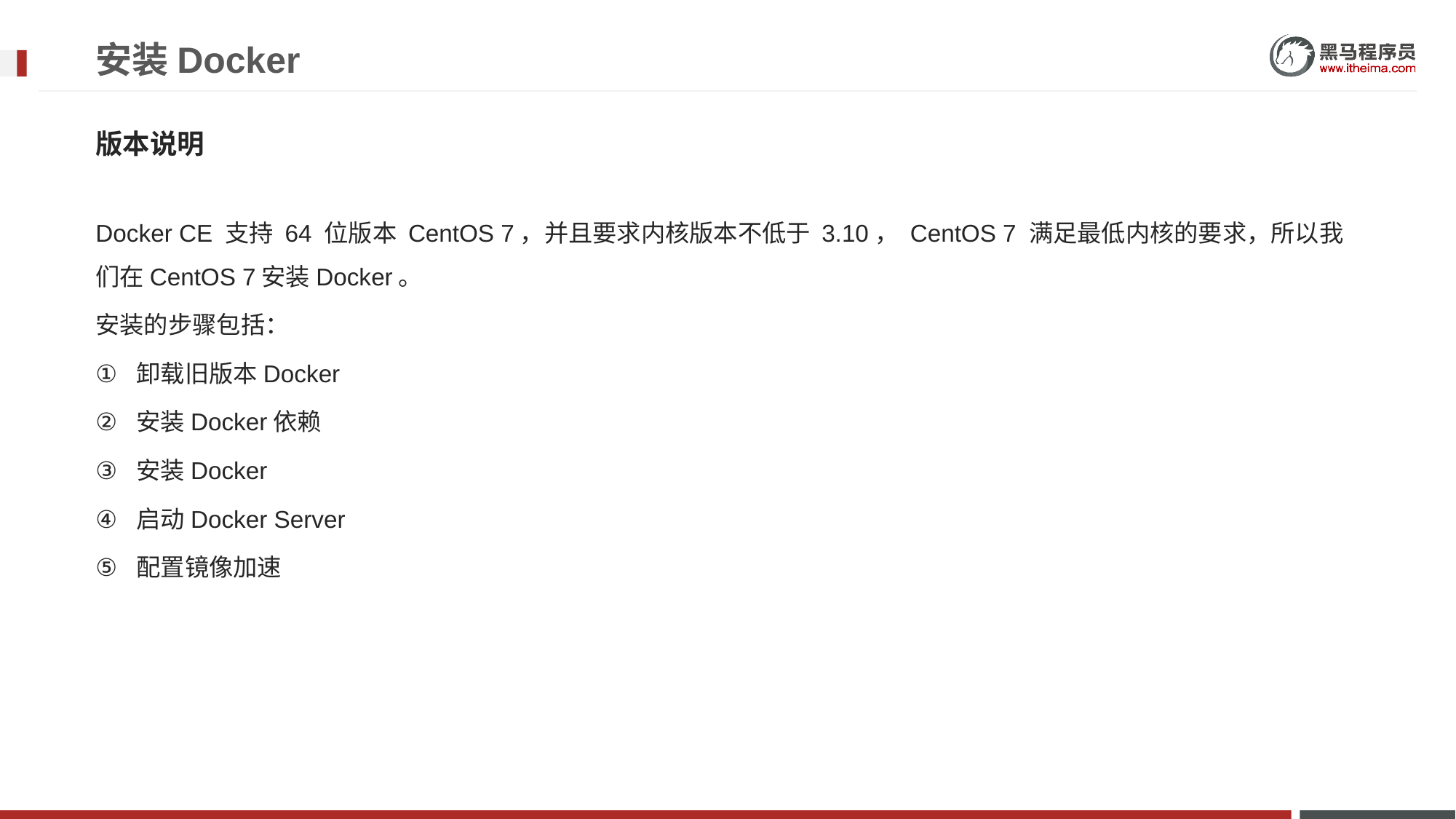

# 安装Docker
版本说明
Docker CE 支持 64 位版本 CentOS 7，并且要求内核版本不低于 3.10， CentOS 7 满足最低内核的要求，所以我们在CentOS 7安装Docker。
安装的步骤包括：
卸载旧版本Docker
安装Docker依赖
安装Docker
启动Docker Server
配置镜像加速